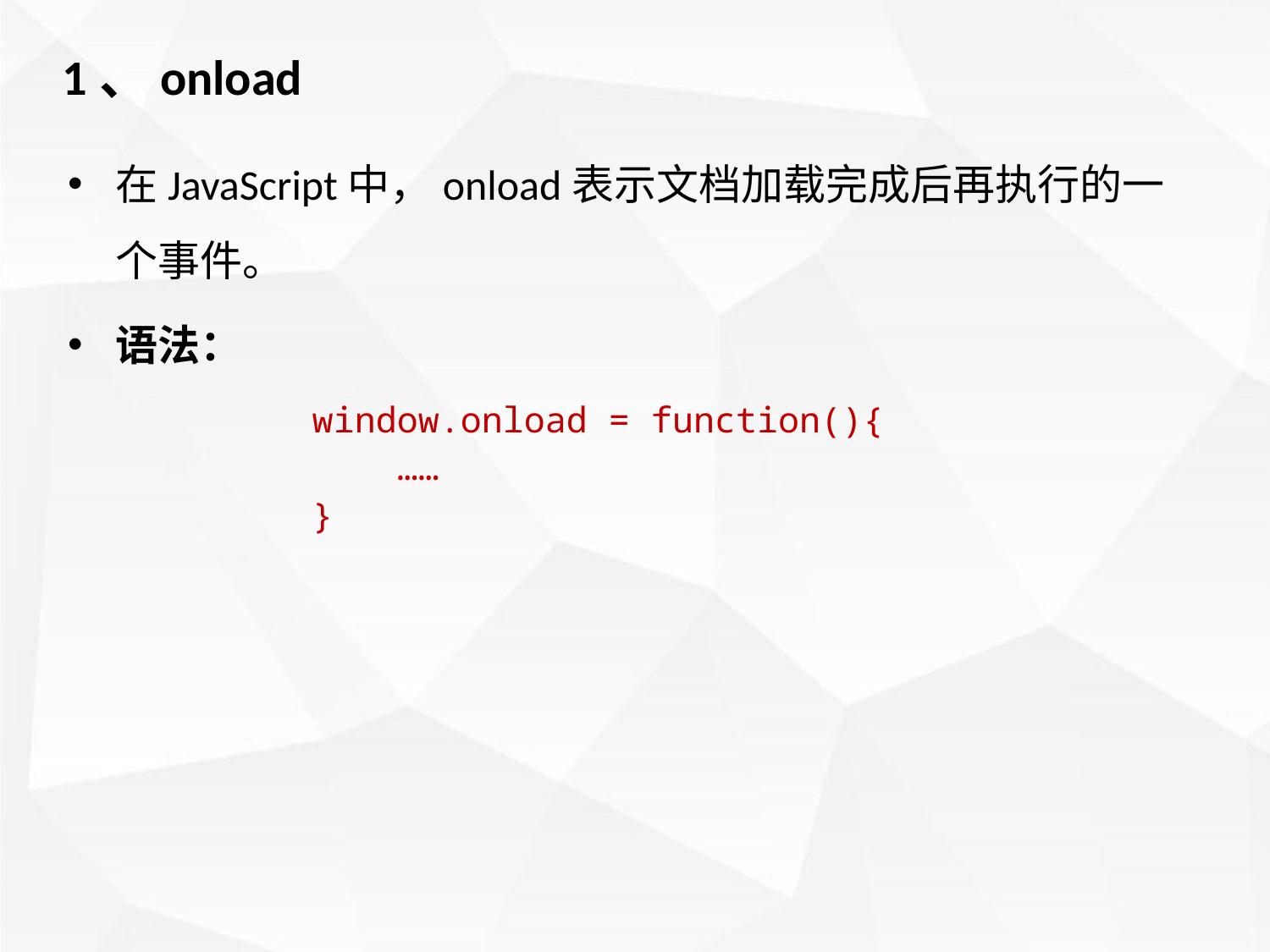

1、onload
在JavaScript中，onload表示文档加载完成后再执行的一个事件。
语法：
window.onload = function(){
    ……
}